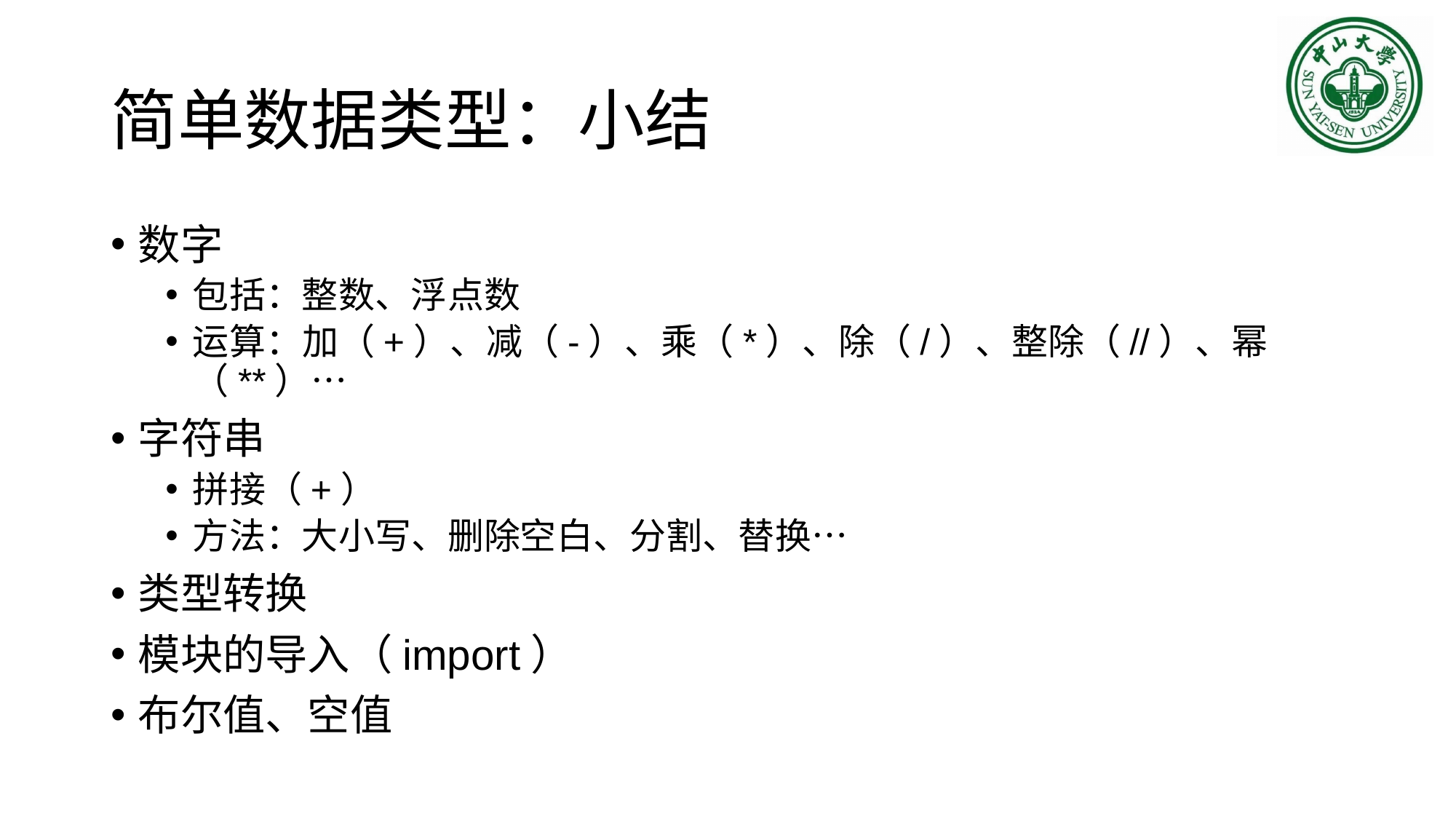

# 简单数据类型：小结
数字
包括：整数、浮点数
运算：加（+）、减（-）、乘（*）、除（/）、整除（//）、幂（**）…
字符串
拼接（+）
方法：大小写、删除空白、分割、替换…
类型转换
模块的导入（import）
布尔值、空值